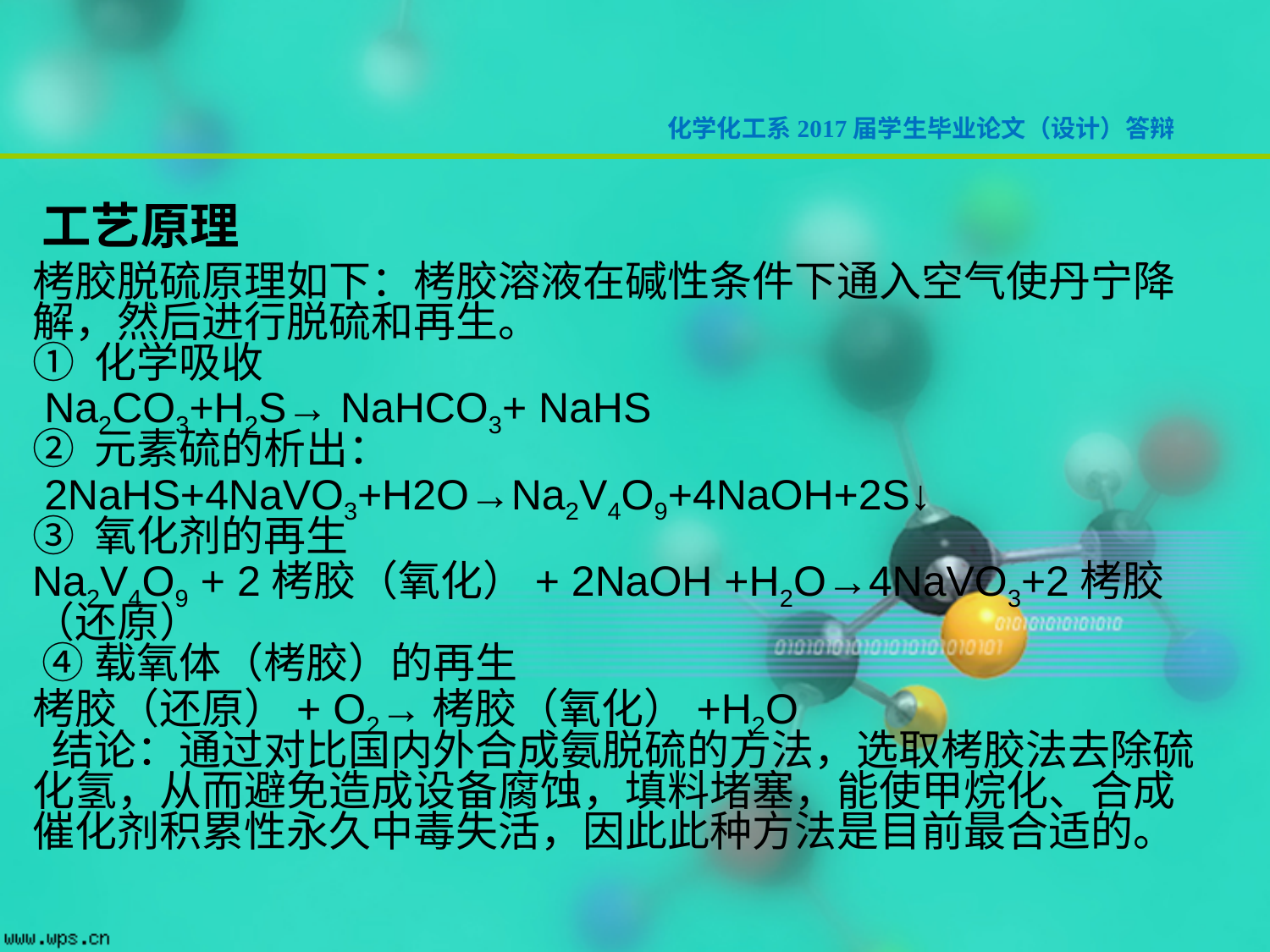

工艺原理
栲胶脱硫原理如下：栲胶溶液在碱性条件下通入空气使丹宁降解，然后进行脱硫和再生。
① 化学吸收
 Na2CO3+H2S→ NaHCO3+ NaHS
② 元素硫的析出：
 2NaHS+4NaVO3+H2O→Na2V4O9+4NaOH+2S↓
③ 氧化剂的再生
Na2V4O9 + 2栲胶（氧化）+ 2NaOH +H2O→4NaVO3+2栲胶（还原）
 ④载氧体（栲胶）的再生
栲胶（还原）+ O2→栲胶（氧化）+H2O
 结论：通过对比国内外合成氨脱硫的方法，选取栲胶法去除硫化氢，从而避免造成设备腐蚀，填料堵塞，能使甲烷化、合成催化剂积累性永久中毒失活，因此此种方法是目前最合适的。